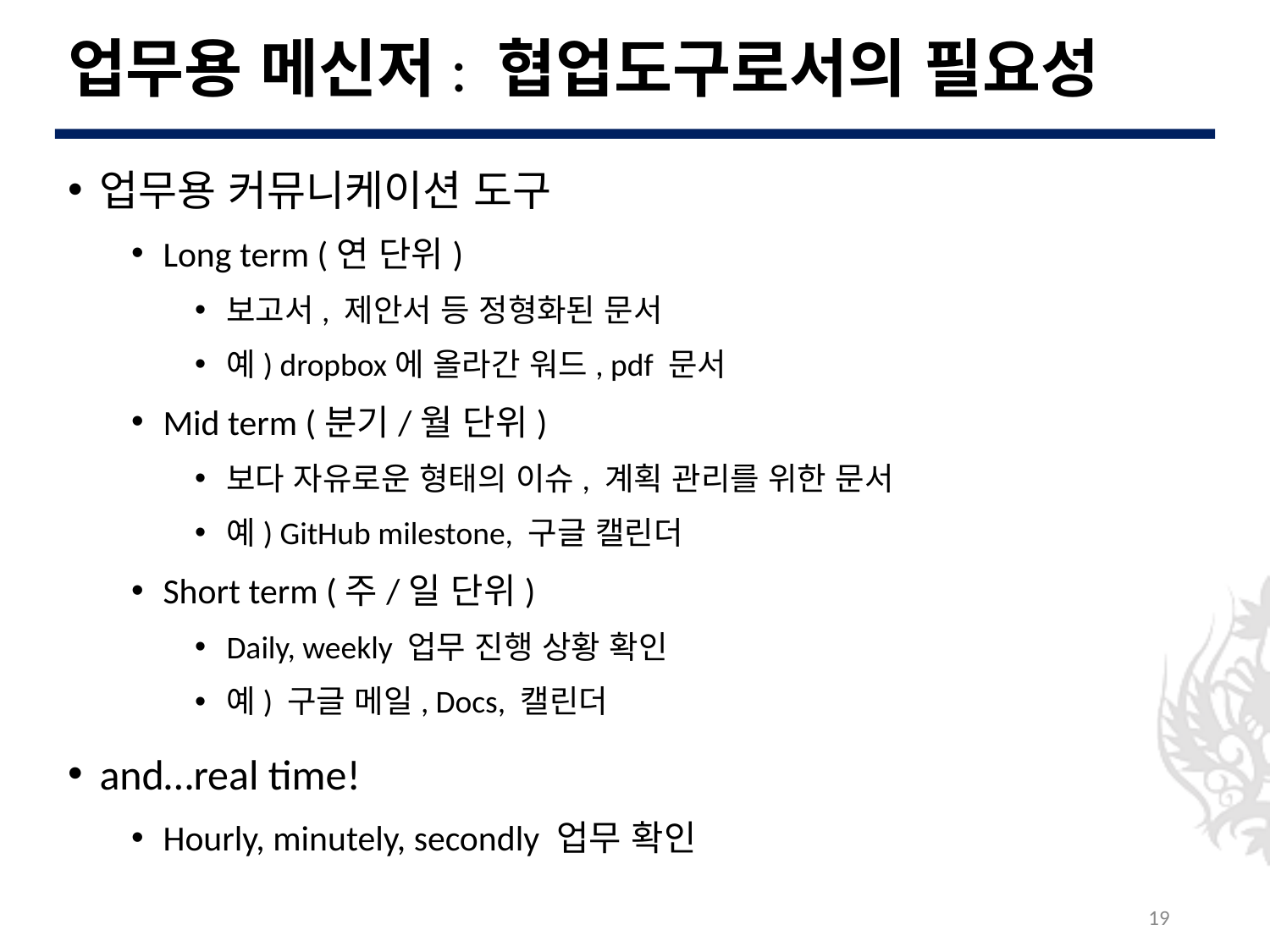

# 업무용 메신저: 협업도구로서의 필요성
업무용 커뮤니케이션 도구
Long term (연 단위)
보고서, 제안서 등 정형화된 문서
예) dropbox에 올라간 워드, pdf 문서
Mid term (분기/월 단위)
보다 자유로운 형태의 이슈, 계획 관리를 위한 문서
예) GitHub milestone, 구글 캘린더
Short term (주/일 단위)
Daily, weekly 업무 진행 상황 확인
예) 구글 메일, Docs, 캘린더
and…real time!
Hourly, minutely, secondly 업무 확인

19